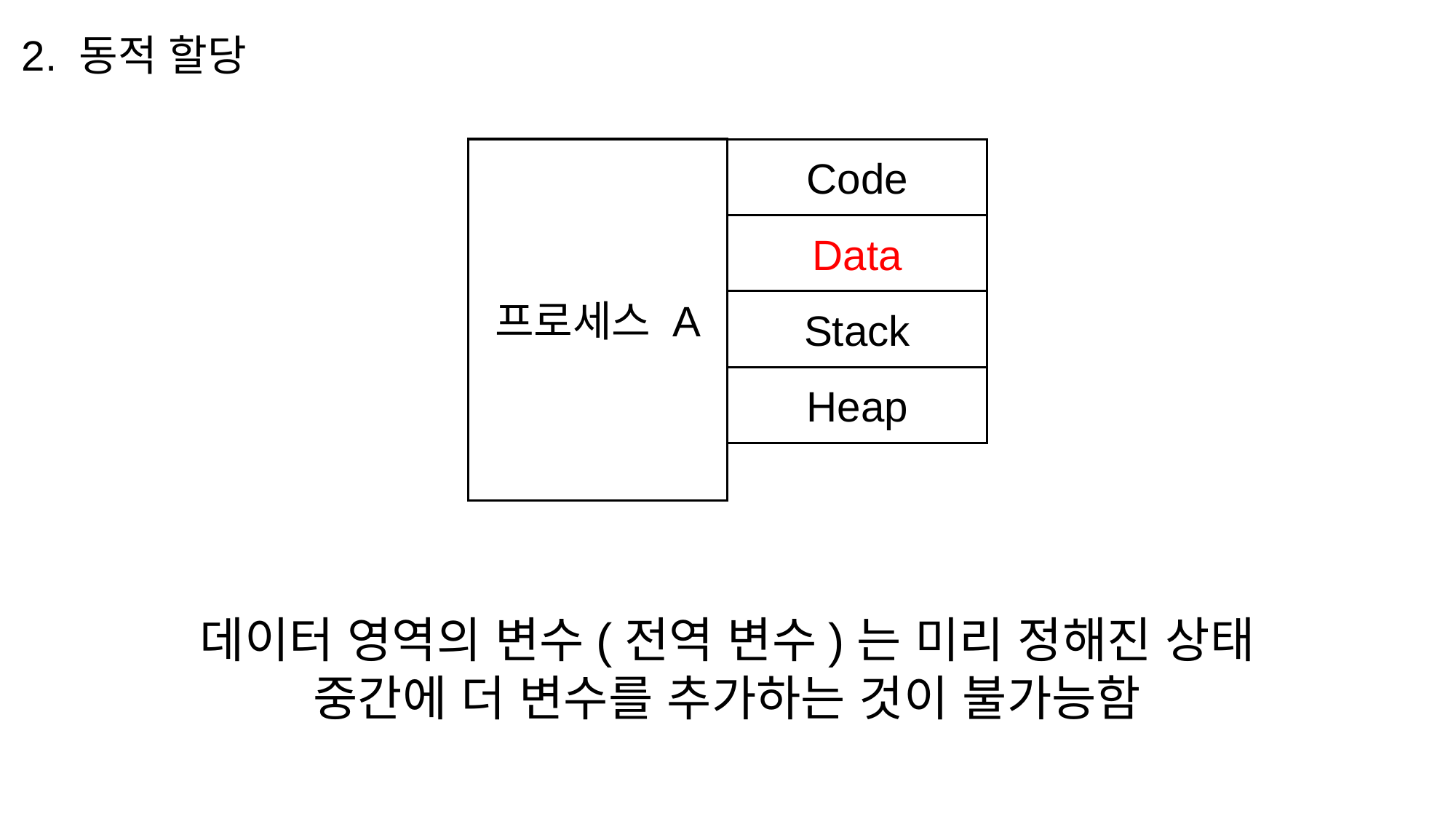

2. 동적 할당
프로세스 A
Code
Data
Stack
Heap
데이터 영역의 변수(전역 변수)는 미리 정해진 상태
중간에 더 변수를 추가하는 것이 불가능함